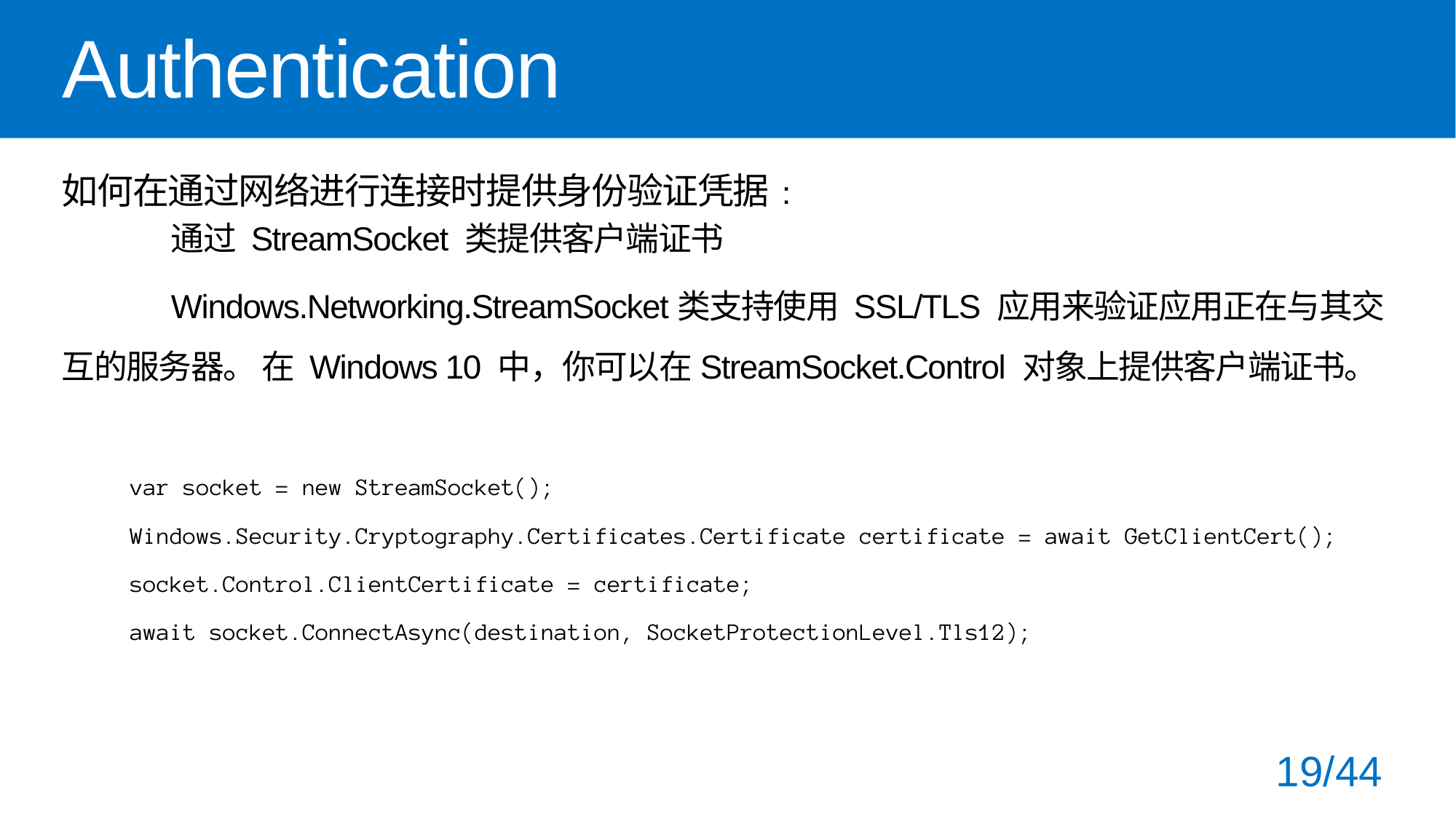

# Authentication
如何在通过网络进行连接时提供身份验证凭据:
	通过 StreamSocket 类提供客户端证书
	Windows.Networking.StreamSocket类支持使用 SSL/TLS 应用来验证应用正在与其交互的服务器。 在 Windows 10 中，你可以在StreamSocket.Control 对象上提供客户端证书。

var socket = new StreamSocket();
Windows.Security.Cryptography.Certificates.Certificate certificate = await GetClientCert();
socket.Control.ClientCertificate = certificate;
await socket.ConnectAsync(destination, SocketProtectionLevel.Tls12);
19